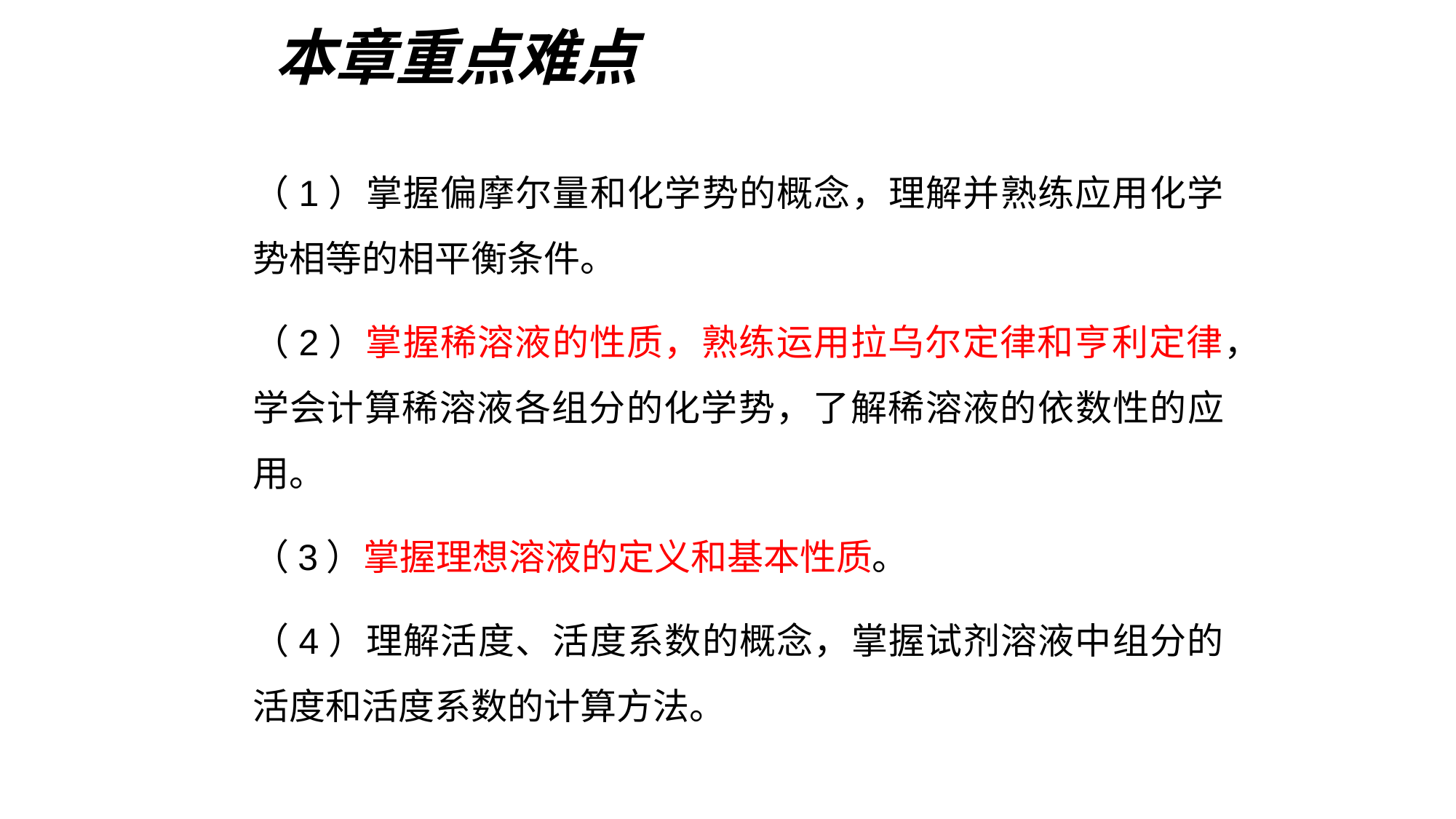

本章重点难点
（1）掌握偏摩尔量和化学势的概念，理解并熟练应用化学势相等的相平衡条件。
（2）掌握稀溶液的性质，熟练运用拉乌尔定律和亨利定律，学会计算稀溶液各组分的化学势，了解稀溶液的依数性的应用。
（3）掌握理想溶液的定义和基本性质。
（4）理解活度、活度系数的概念，掌握试剂溶液中组分的活度和活度系数的计算方法。